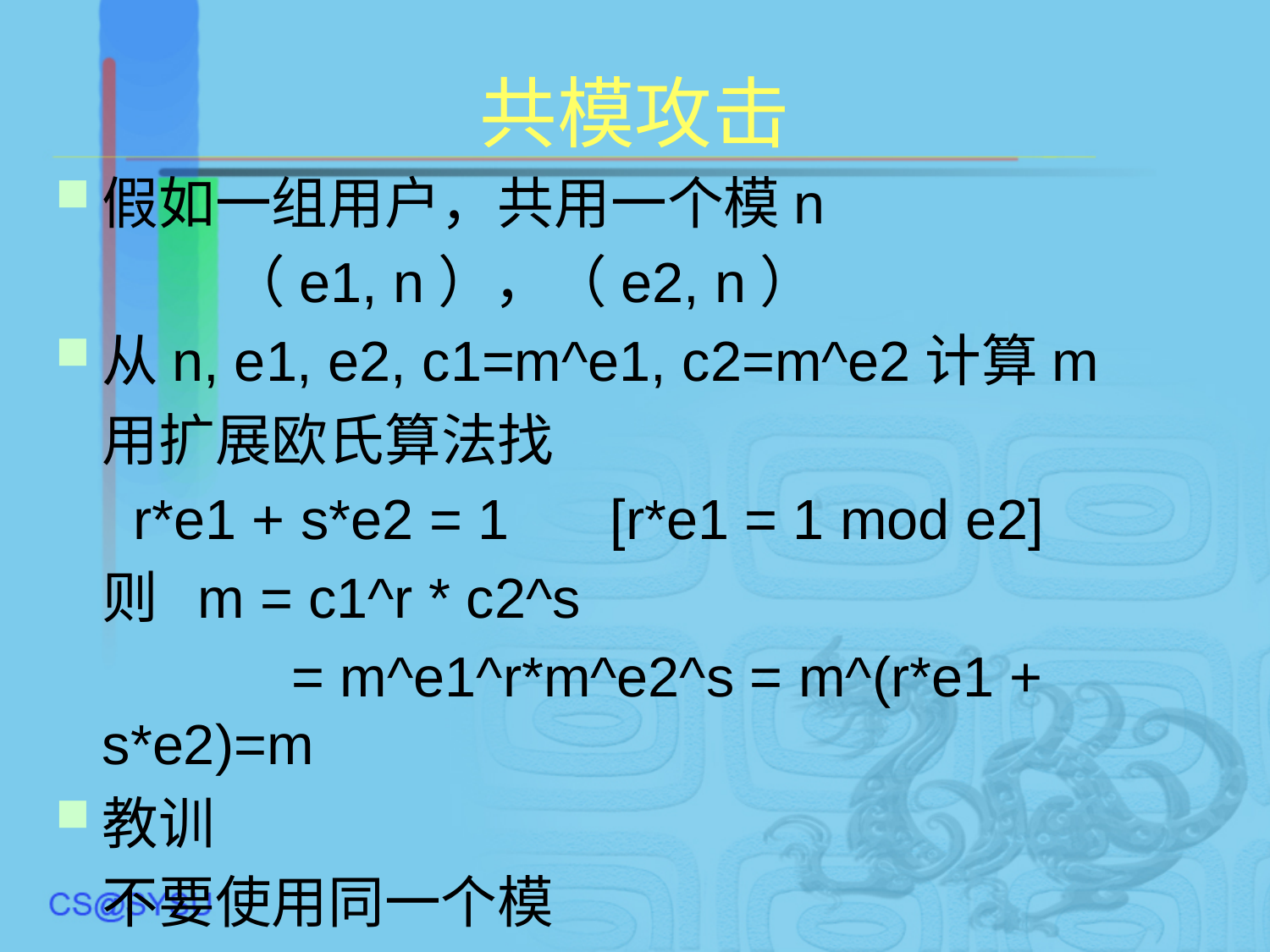

# 共模攻击
假如一组用户，共用一个模n
		（e1, n），（e2, n）
从n, e1, e2, c1=m^e1, c2=m^e2计算m
	用扩展欧氏算法找
	  r*e1 + s*e2 = 1	[r*e1 = 1 mod e2]
	则  m = c1^r * c2^s
		    = m^e1^r*m^e2^s = m^(r*e1 + s*e2)=m
教训
	不要使用同一个模